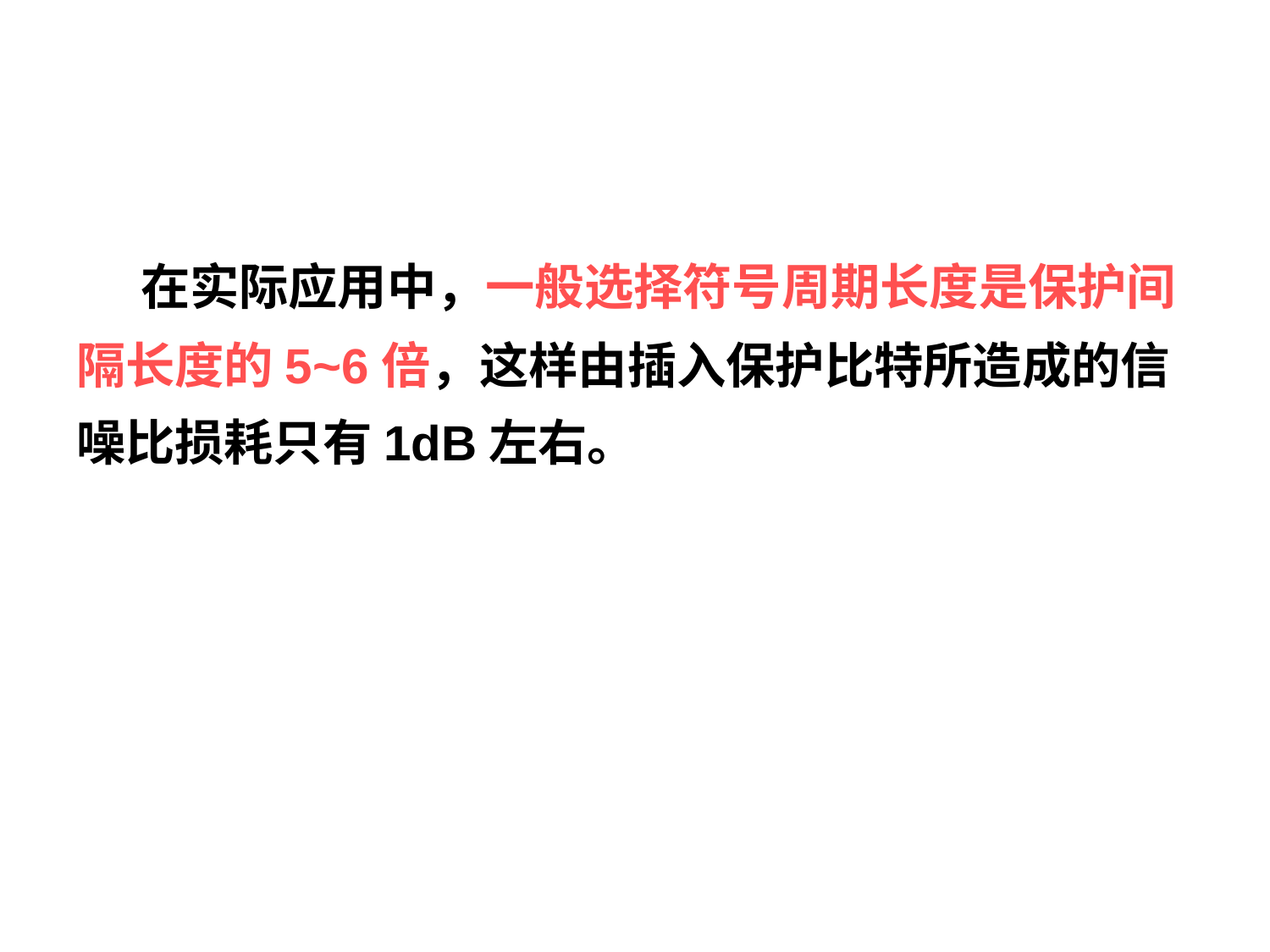

在实际应用中，一般选择符号周期长度是保护间隔长度的5~6倍，这样由插入保护比特所造成的信噪比损耗只有1dB左右。